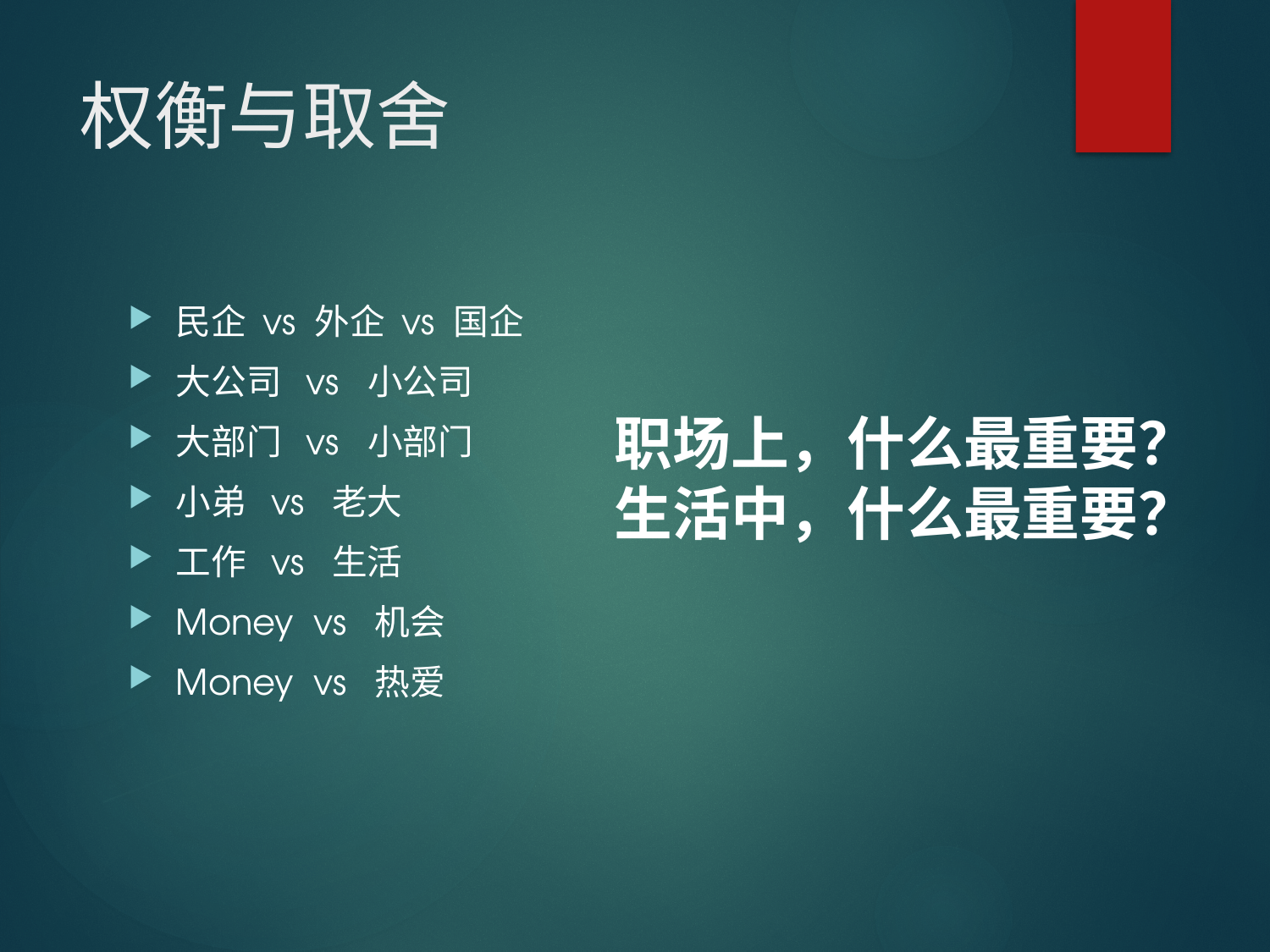

# 权衡与取舍
民企 vs 外企 vs 国企
大公司  vs  小公司
大部门  vs  小部门
小弟  vs  老大
工作  vs  生活
Money  vs  机会
Money  vs  热爱
职场上，什么最重要？
生活中，什么最重要？